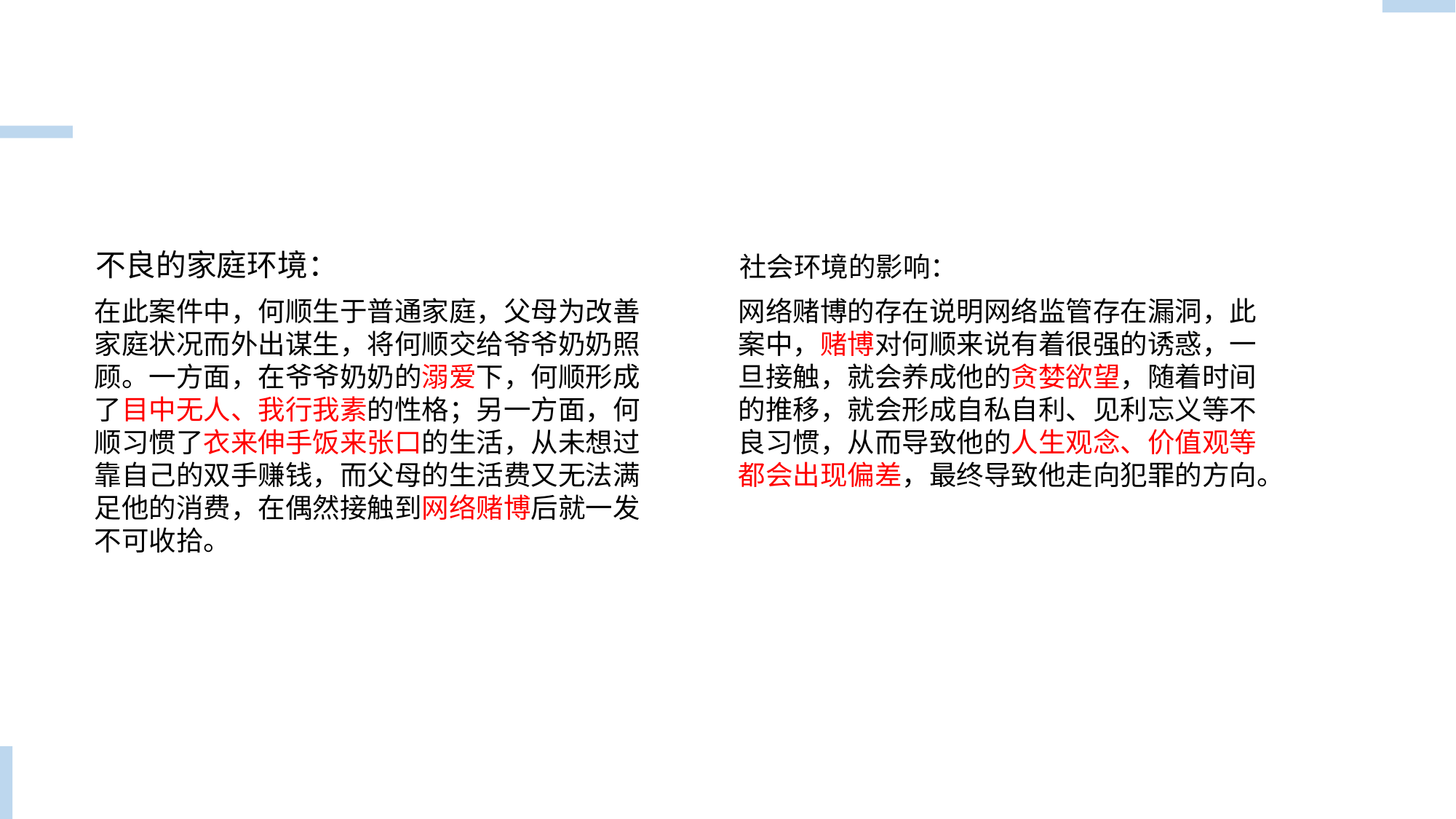

不良的家庭环境：
社会环境的影响：
在此案件中，何顺生于普通家庭，父母为改善家庭状况而外出谋生，将何顺交给爷爷奶奶照顾。一方面，在爷爷奶奶的溺爱下，何顺形成了目中无人、我行我素的性格；另一方面，何顺习惯了衣来伸手饭来张口的生活，从未想过靠自己的双手赚钱，而父母的生活费又无法满足他的消费，在偶然接触到网络赌博后就一发不可收拾。
网络赌博的存在说明网络监管存在漏洞，此案中，赌博对何顺来说有着很强的诱惑，一旦接触，就会养成他的贪婪欲望，随着时间的推移，就会形成自私自利、见利忘义等不良习惯，从而导致他的人生观念、价值观等都会出现偏差，最终导致他走向犯罪的方向。